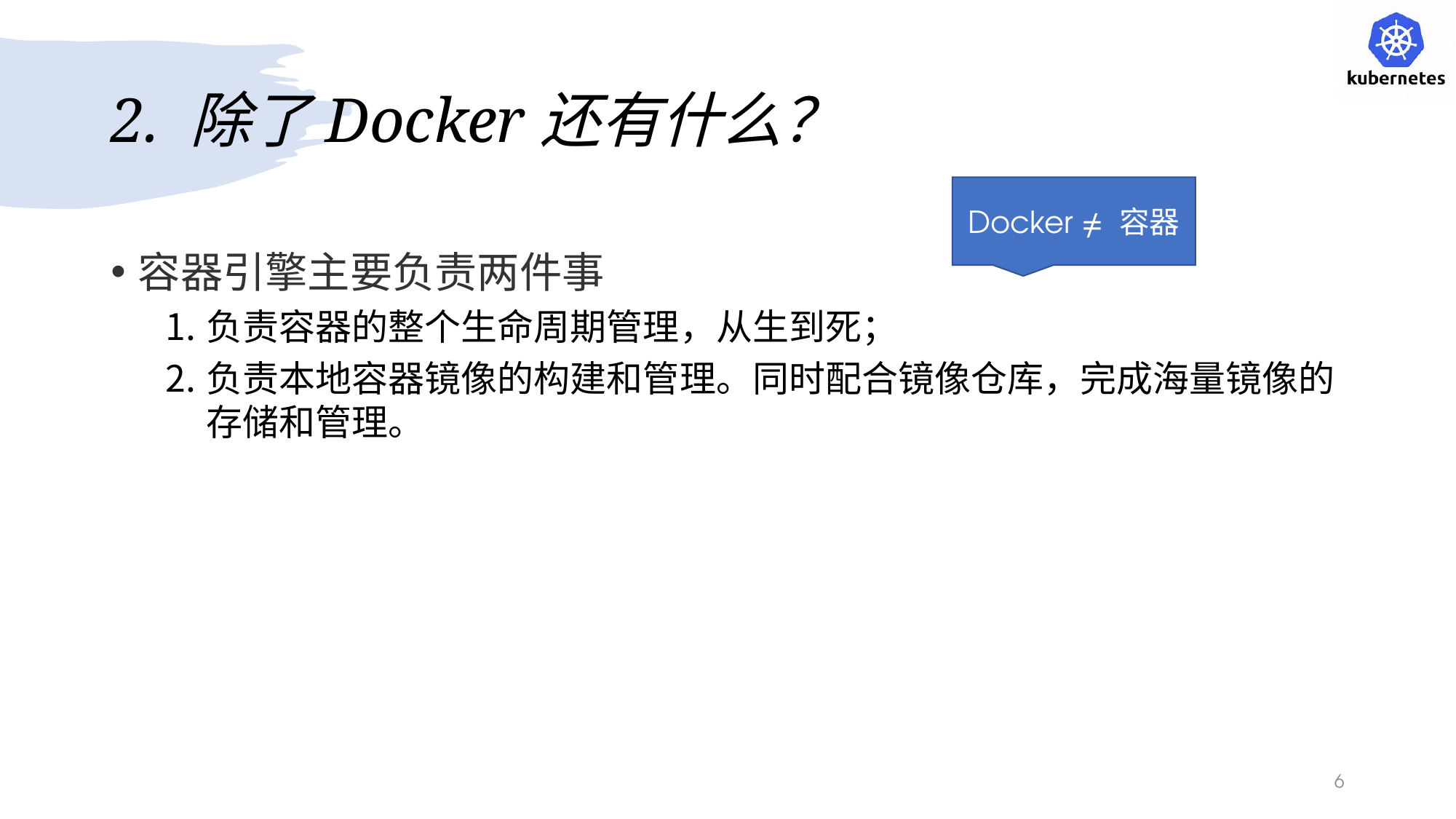

# 2. 除了Docker还有什么？
Docker ≠ 容器
容器引擎主要负责两件事
负责容器的整个生命周期管理，从生到死；
负责本地容器镜像的构建和管理。同时配合镜像仓库，完成海量镜像的存储和管理。
6